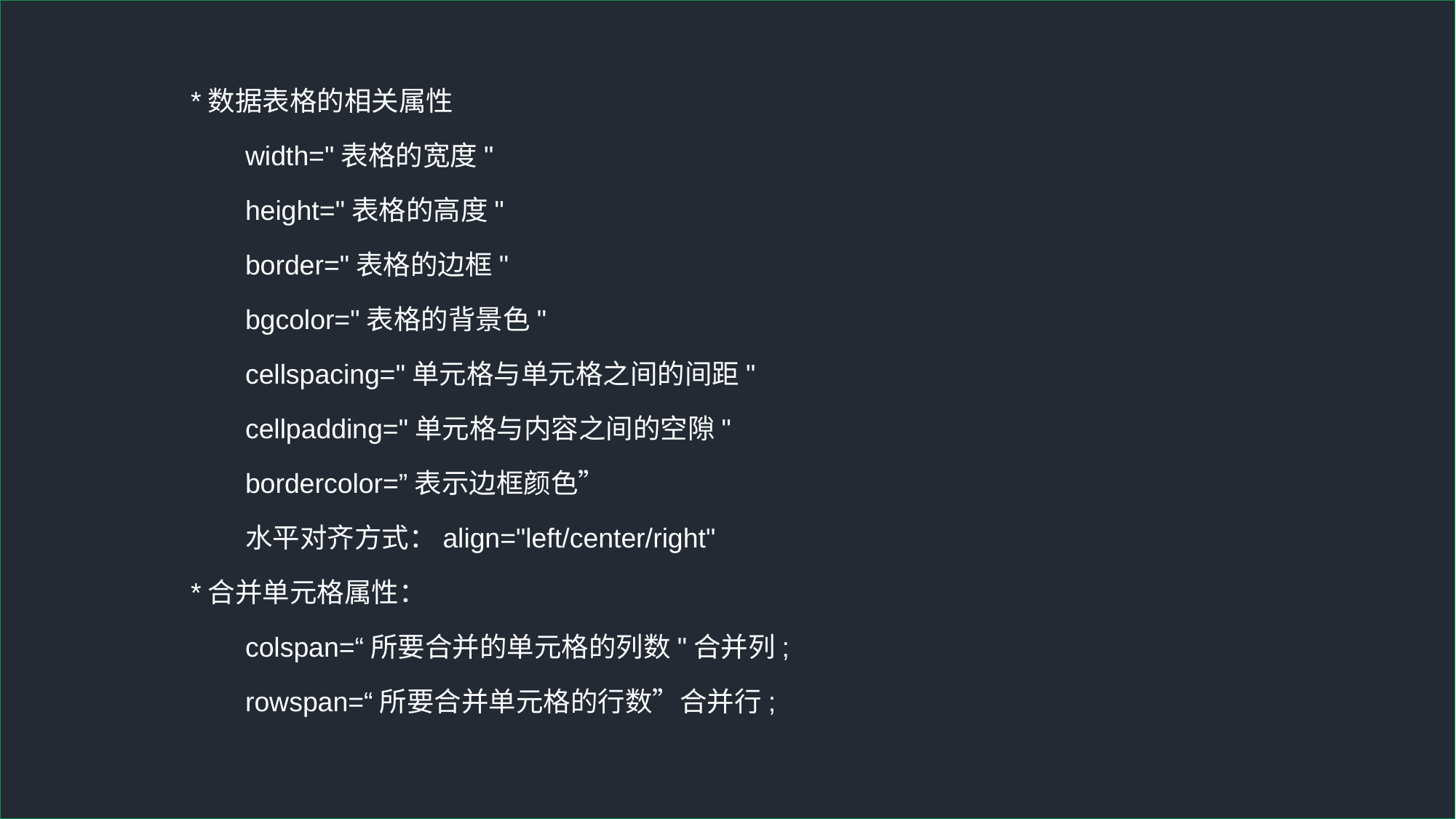

*数据表格的相关属性
width="表格的宽度"
height="表格的高度"
border="表格的边框"
bgcolor="表格的背景色"
cellspacing="单元格与单元格之间的间距"
cellpadding="单元格与内容之间的空隙"
bordercolor=”表示边框颜色”
水平对齐方式：align="left/center/right"
*合并单元格属性：
colspan=“所要合并的单元格的列数"合并列;
rowspan=“所要合并单元格的行数”合并行;

THANK  YOU